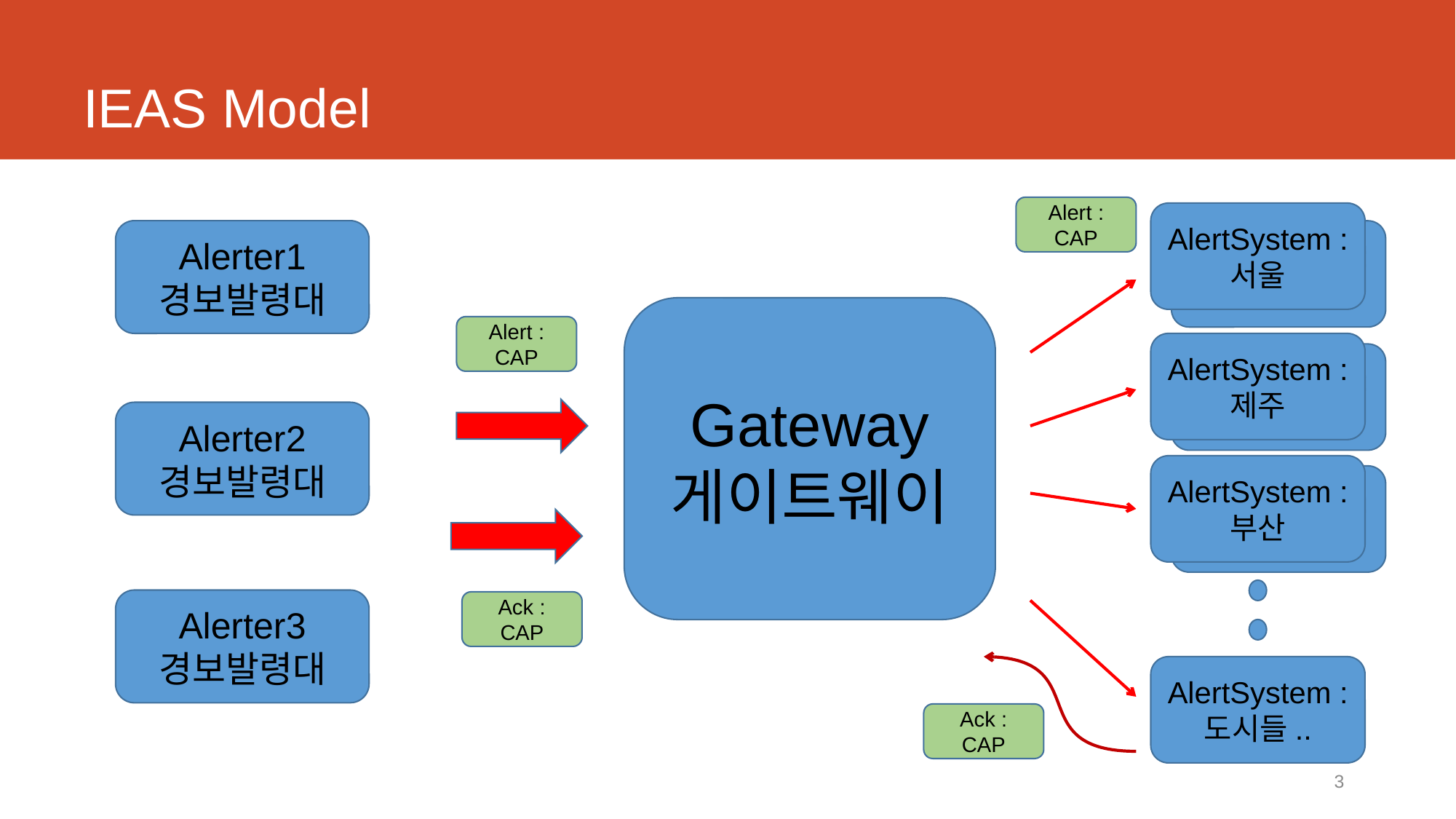

# IEAS Model
Alert : CAP
AlertSystem :
서울
Alerter1
경보발령대
AlertSystem :
DMBS
Gateway
게이트웨이
Alert : CAP
AlertSystem :
제주
AlertSystem :
CBS

Alerter2
경보발령대
AlertSystem :
부산
AlertSystem :
RDS

Alerter3
경보발령대
Ack : CAP

AlertSystem :
도시들..
Ack : CAP
3